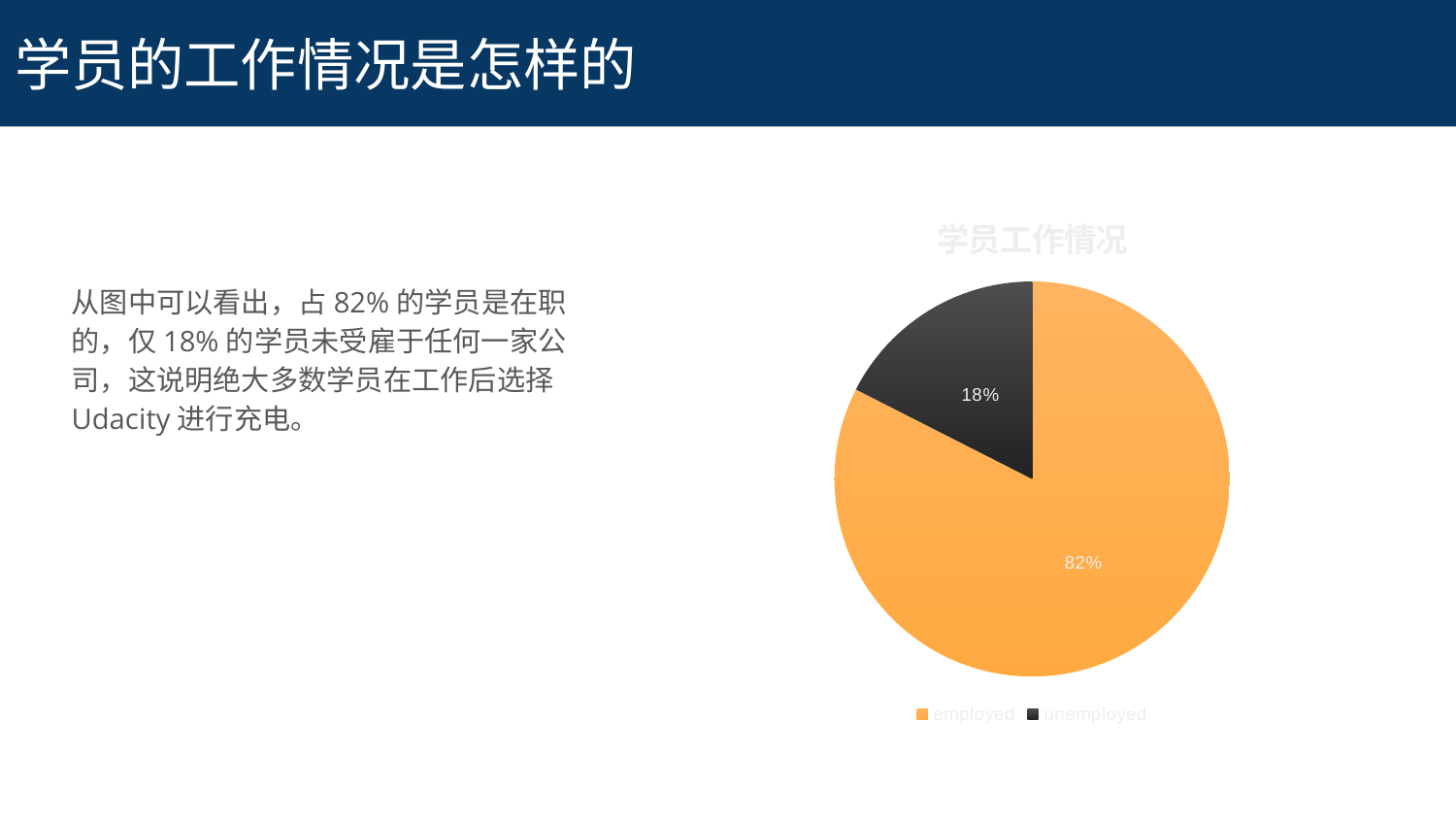

# 学员的工作情况是怎样的

### Chart: 学员工作情况

| Category |  |
|---|---|
| employed | 570.0 |
| unemployed | 121.0 |
从图中可以看出，占82%的学员是在职的，仅18%的学员未受雇于任何一家公司，这说明绝大多数学员在工作后选择Udacity进行充电。